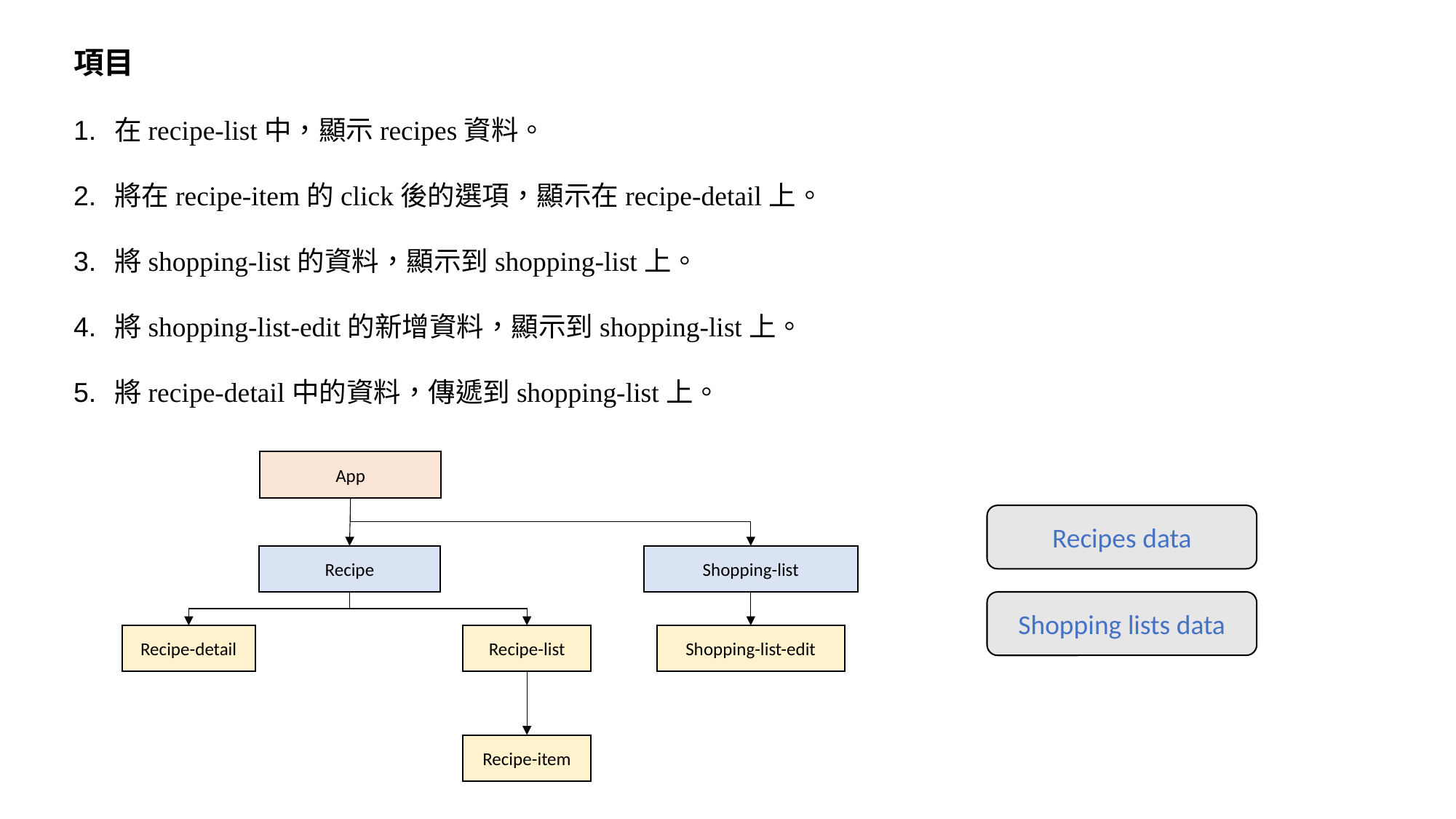

項目

在recipe-list中，顯示recipes資料。

將在recipe-item的click後的選項，顯示在recipe-detail上。

將shopping-list的資料，顯示到shopping-list上。

將shopping-list-edit的新增資料，顯示到shopping-list上。

將recipe-detail中的資料，傳遞到shopping-list上。
App
Recipe
Shopping-list
Recipe-detail
Recipe-list
Shopping-list-edit
Recipe-item
Recipes data
Shopping lists data